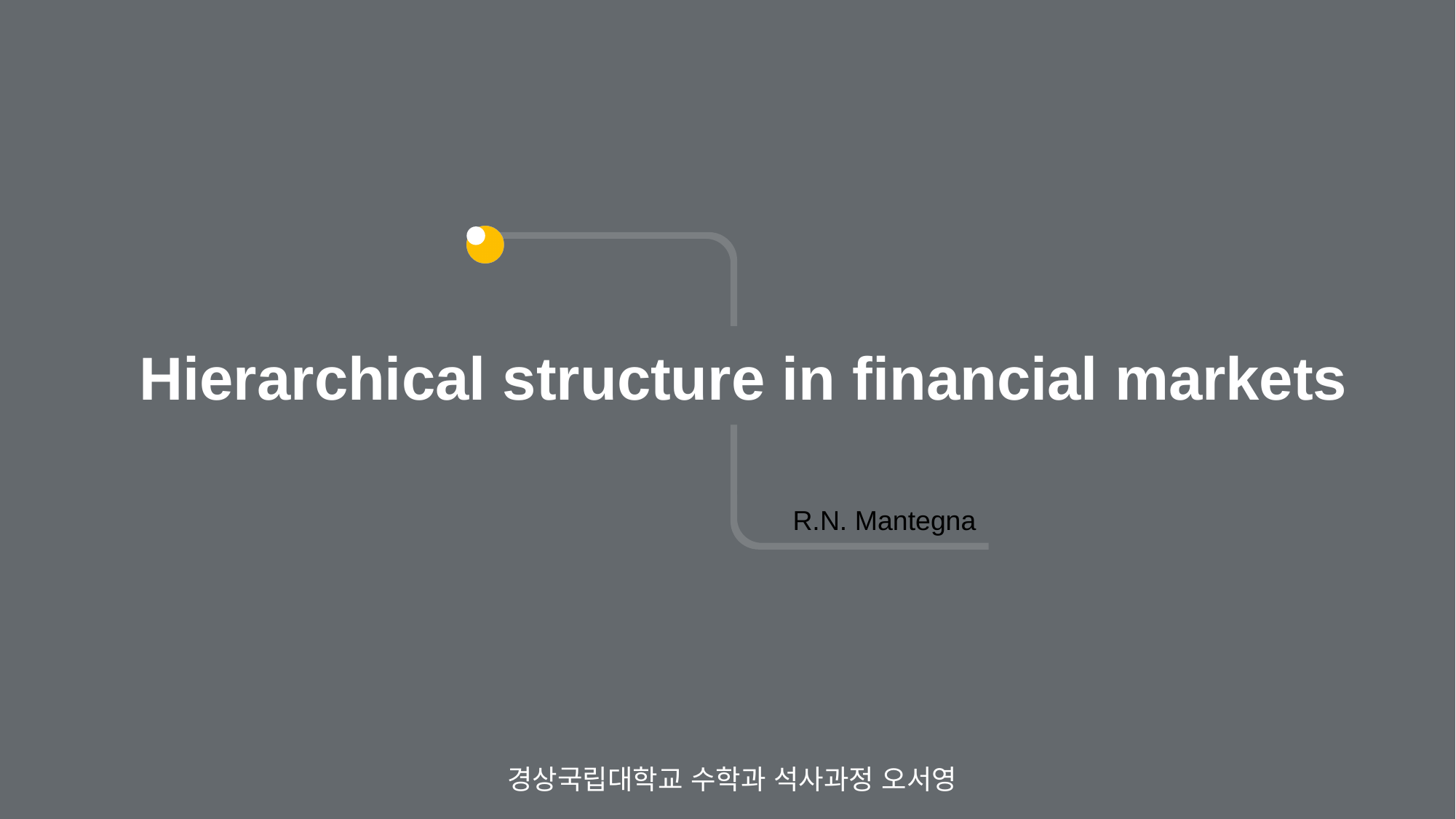

Hierarchical structure in financial markets
R.N. Mantegna
경상국립대학교 수학과 석사과정 오서영